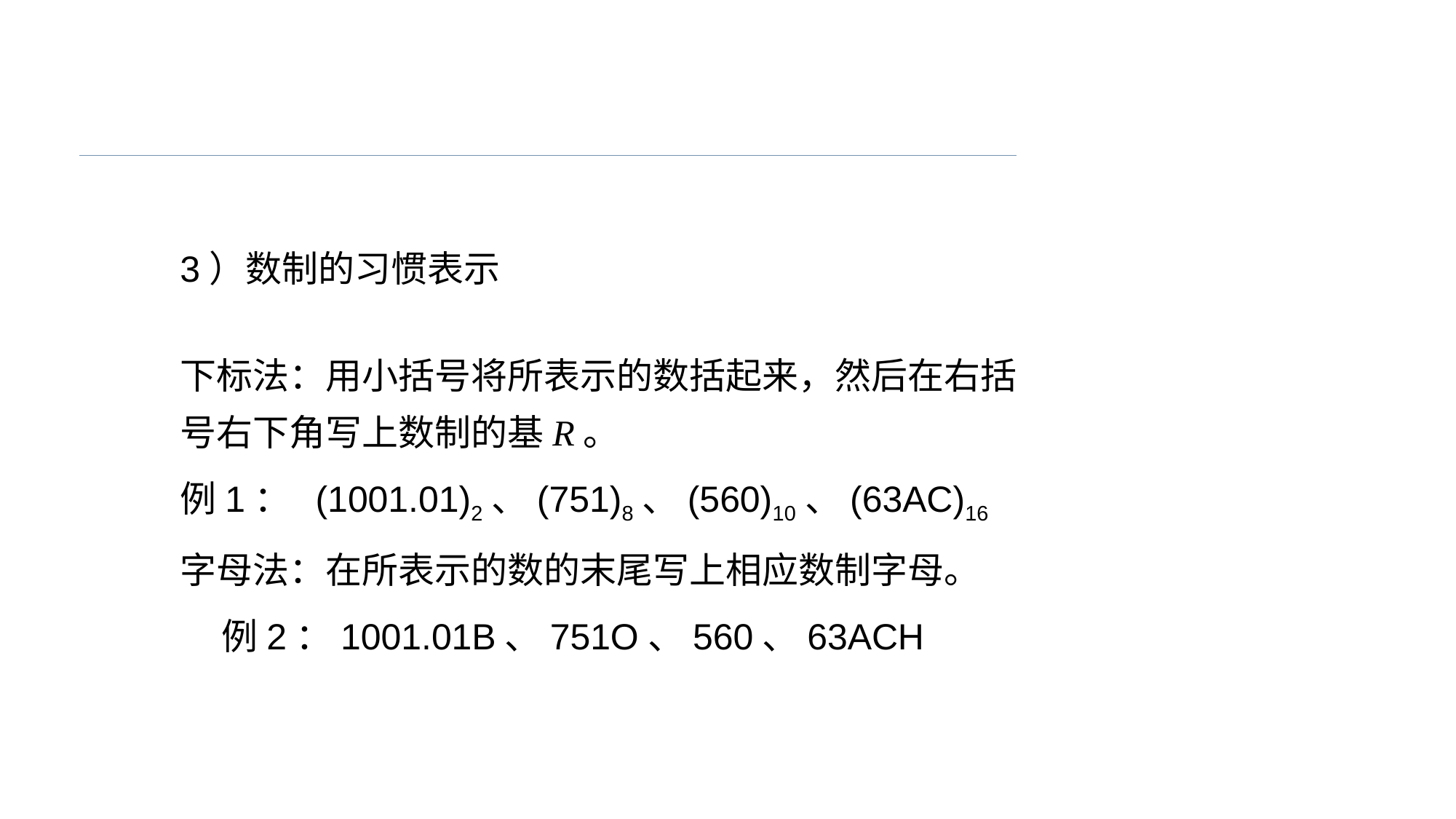

# 3）数制的习惯表示
下标法：用小括号将所表示的数括起来，然后在右括号右下角写上数制的基R。
例1：  (1001.01)2、(751)8、(560)10、(63AC)16
字母法：在所表示的数的末尾写上相应数制字母。
    例2：1001.01B、751O、560、63ACH